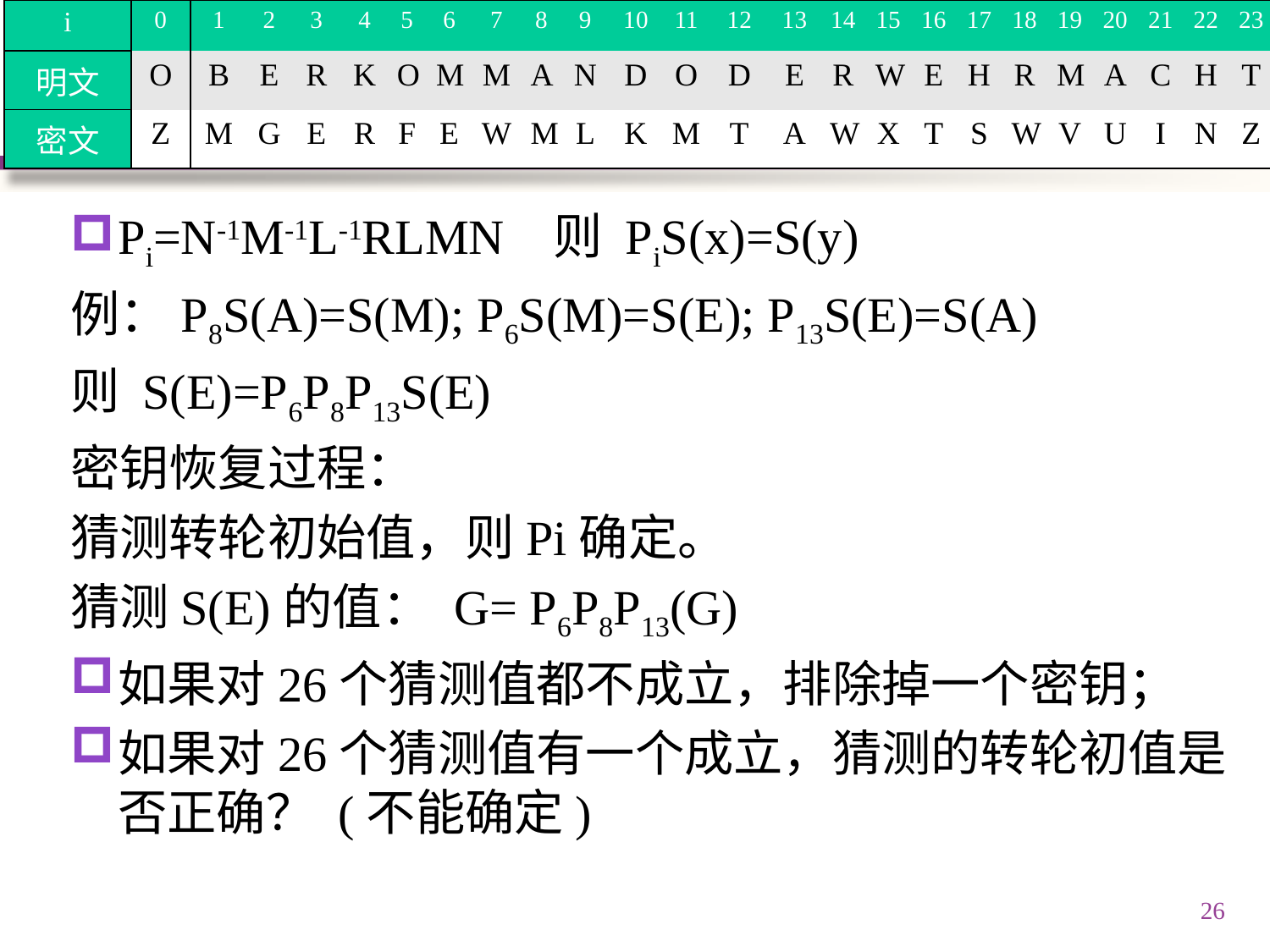

| i | 0 | 1 | 2 | 3 | 4 | 5 | 6 | 7 | 8 | 9 | 10 | 11 | 12 | 13 | 14 | 15 | 16 | 17 | 18 | 19 | 20 | 21 | 22 | 23 |
| --- | --- | --- | --- | --- | --- | --- | --- | --- | --- | --- | --- | --- | --- | --- | --- | --- | --- | --- | --- | --- | --- | --- | --- | --- |
| 明文 | O | B | E | R | K | O | M | M | A | N | D | O | D | E | R | W | E | H | R | M | A | C | H | T |
| 密文 | Z | M | G | E | R | F | E | W | M | L | K | M | T | A | W | X | T | S | W | V | U | I | N | Z |
#
Pi=N-1M-1L-1RLMN   则 PiS(x)=S(y)
例：P8S(A)=S(M); P6S(M)=S(E); P13S(E)=S(A)
则 S(E)=P6P8P13S(E)
密钥恢复过程：
猜测转轮初始值，则Pi确定。
猜测S(E)的值： G= P6P8P13(G)
如果对26个猜测值都不成立，排除掉一个密钥；
如果对26个猜测值有一个成立，猜测的转轮初值是否正确？ (不能确定)

26